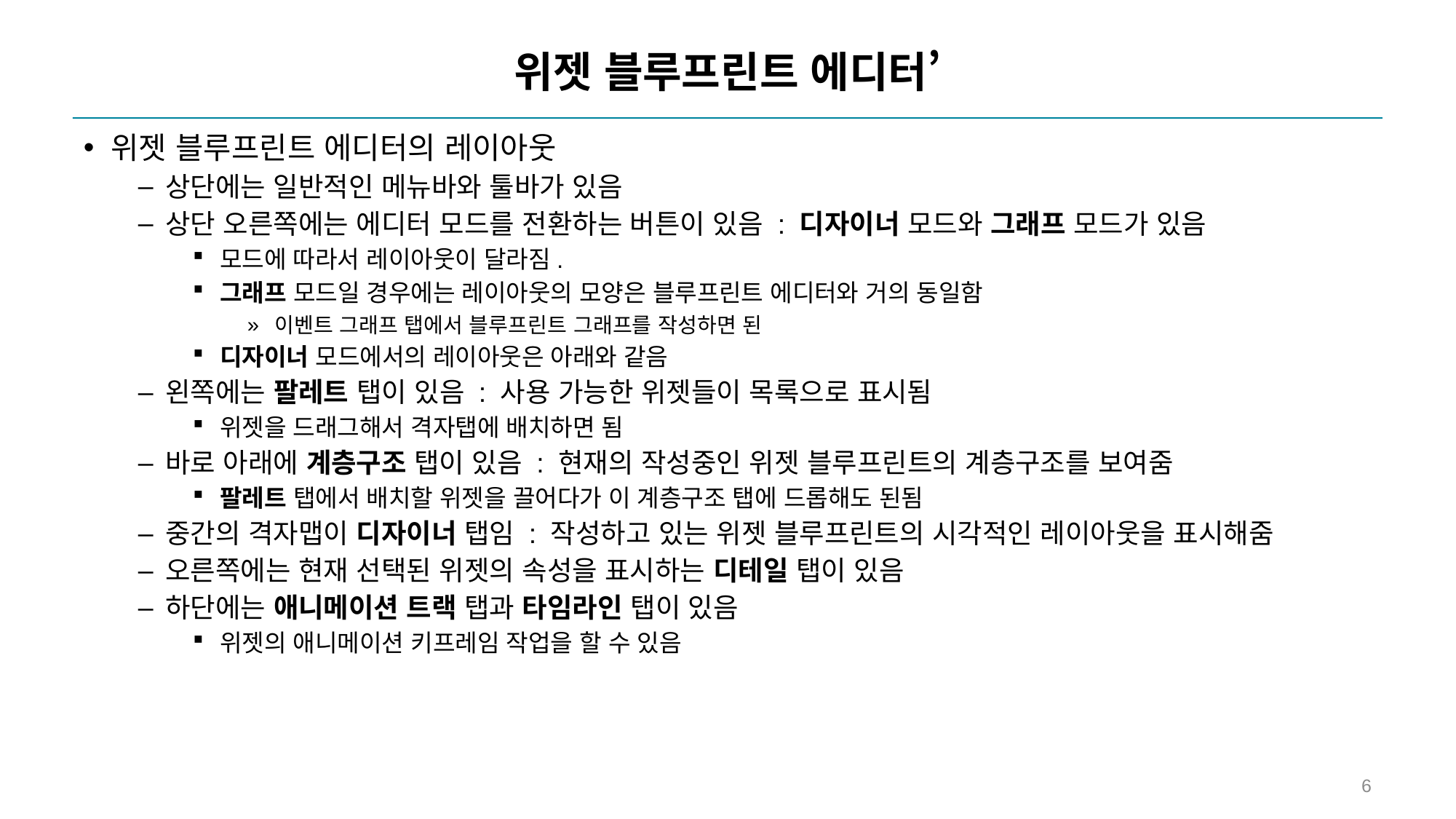

# 위젯 블루프린트 에디터’
위젯 블루프린트 에디터의 레이아웃
상단에는 일반적인 메뉴바와 툴바가 있음
상단 오른쪽에는 에디터 모드를 전환하는 버튼이 있음 : 디자이너 모드와 그래프 모드가 있음
모드에 따라서 레이아웃이 달라짐.
그래프 모드일 경우에는 레이아웃의 모양은 블루프린트 에디터와 거의 동일함
이벤트 그래프 탭에서 블루프린트 그래프를 작성하면 된
디자이너 모드에서의 레이아웃은 아래와 같음
왼쪽에는 팔레트 탭이 있음 : 사용 가능한 위젯들이 목록으로 표시됨
위젯을 드래그해서 격자탭에 배치하면 됨
바로 아래에 계층구조 탭이 있음 : 현재의 작성중인 위젯 블루프린트의 계층구조를 보여줌
팔레트 탭에서 배치할 위젯을 끌어다가 이 계층구조 탭에 드롭해도 된됨
중간의 격자맵이 디자이너 탭임 : 작성하고 있는 위젯 블루프린트의 시각적인 레이아웃을 표시해줌
오른쪽에는 현재 선택된 위젯의 속성을 표시하는 디테일 탭이 있음
하단에는 애니메이션 트랙 탭과 타임라인 탭이 있음
위젯의 애니메이션 키프레임 작업을 할 수 있음

6